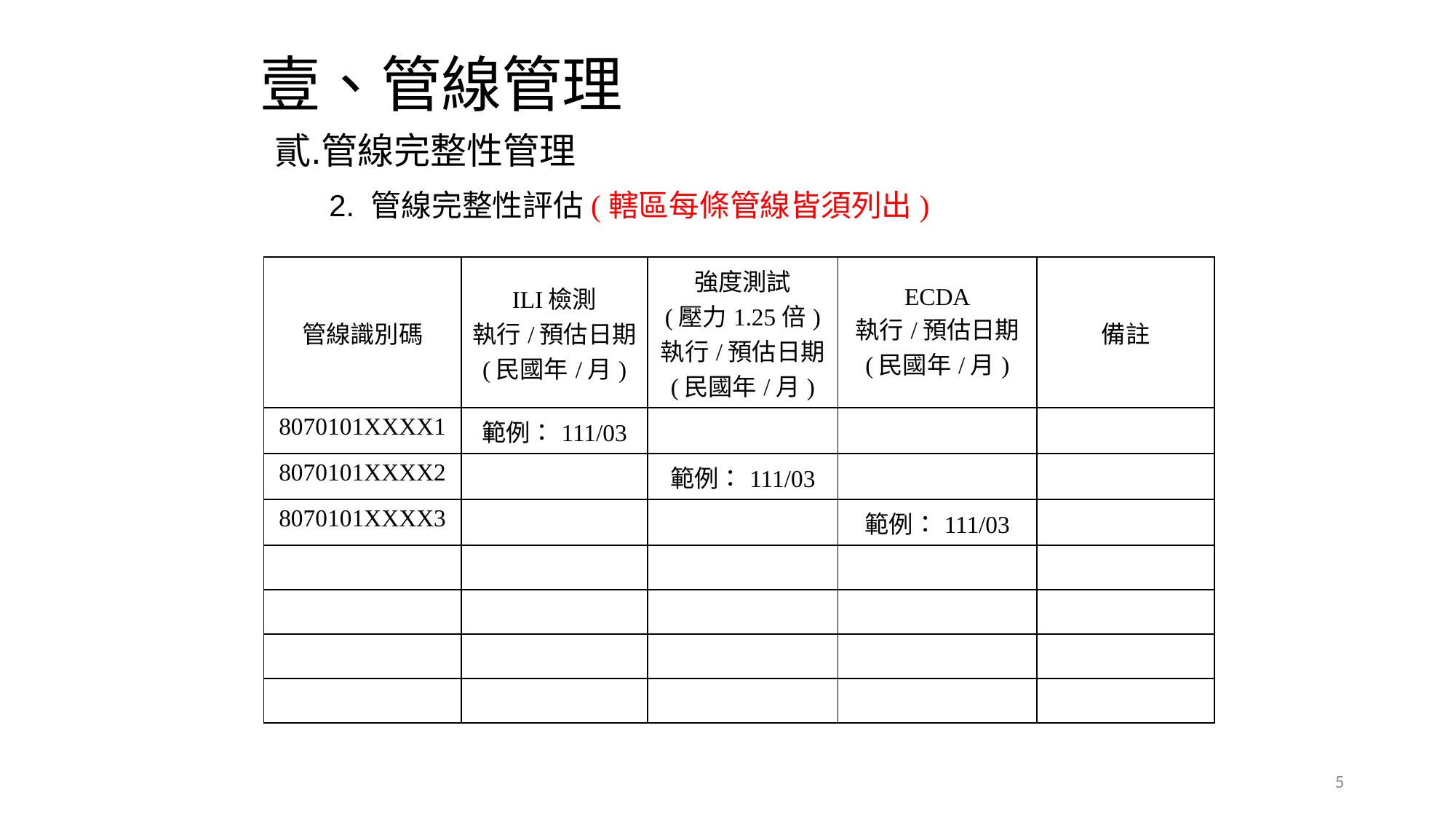

# 壹、管線管理
管線完整性管理
管線完整性評估(轄區每條管線皆須列出)
| 管線識別碼 | ILI檢測 執行/預估日期 (民國年/月) | 強度測試 (壓力1.25倍) 執行/預估日期 (民國年/月) | ECDA 執行/預估日期 (民國年/月) | 備註 |
| --- | --- | --- | --- | --- |
| 8070101XXXX1 | 範例：111/03 |  |  |  |
| 8070101XXXX2 |  | 範例：111/03 |  |  |
| 8070101XXXX3 |  |  | 範例：111/03 |  |
|  |  |  |  |  |
|  |  |  |  |  |
|  |  |  |  |  |
|  |  |  |  |  |
5